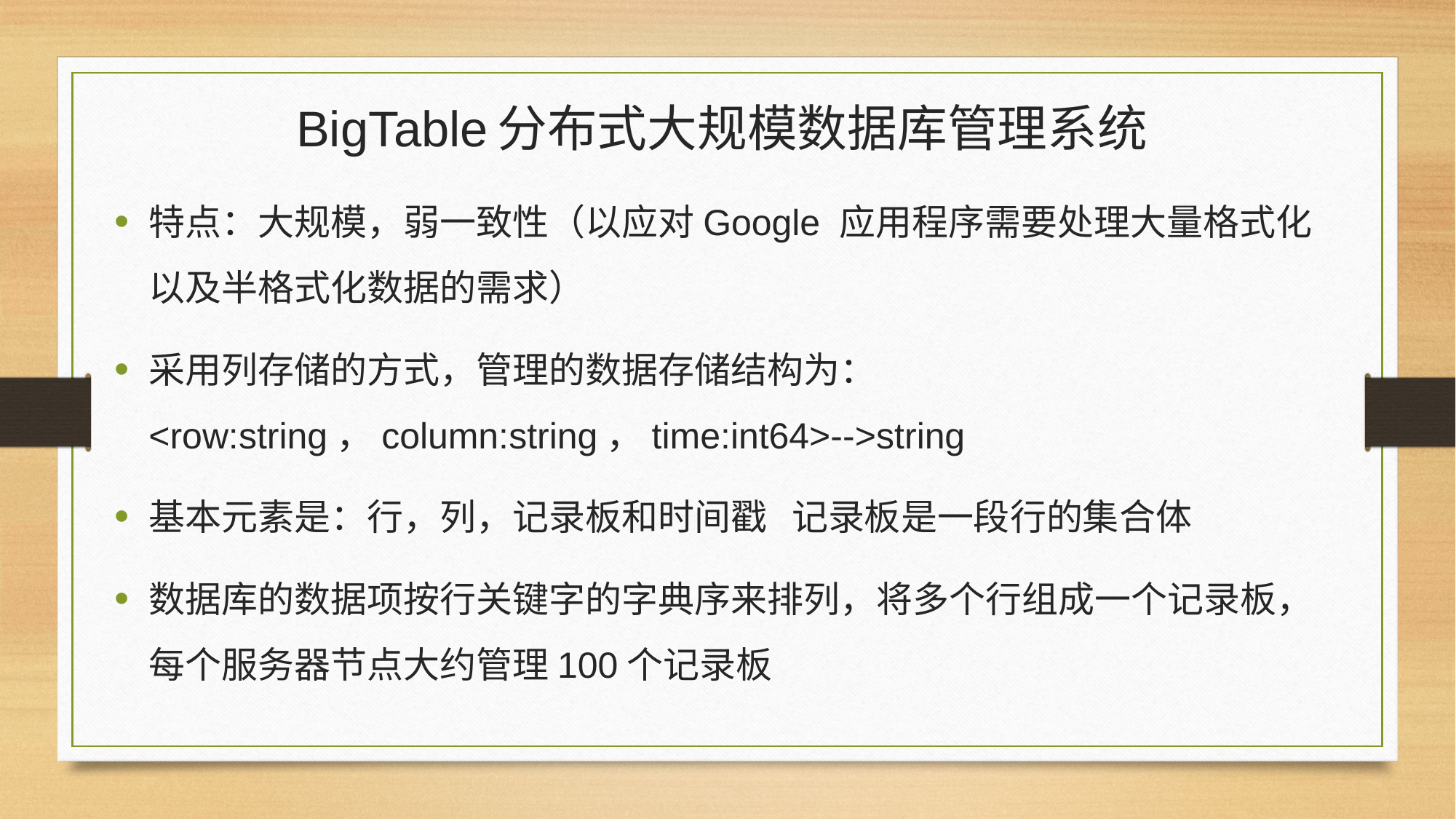

BigTable分布式大规模数据库管理系统
特点：大规模，弱一致性（以应对Google 应用程序需要处理大量格式化以及半格式化数据的需求）
采用列存储的方式，管理的数据存储结构为：<row:string，column:string，time:int64>-->string
基本元素是：行，列，记录板和时间戳   记录板是一段行的集合体
数据库的数据项按行关键字的字典序来排列，将多个行组成一个记录板，每个服务器节点大约管理100个记录板